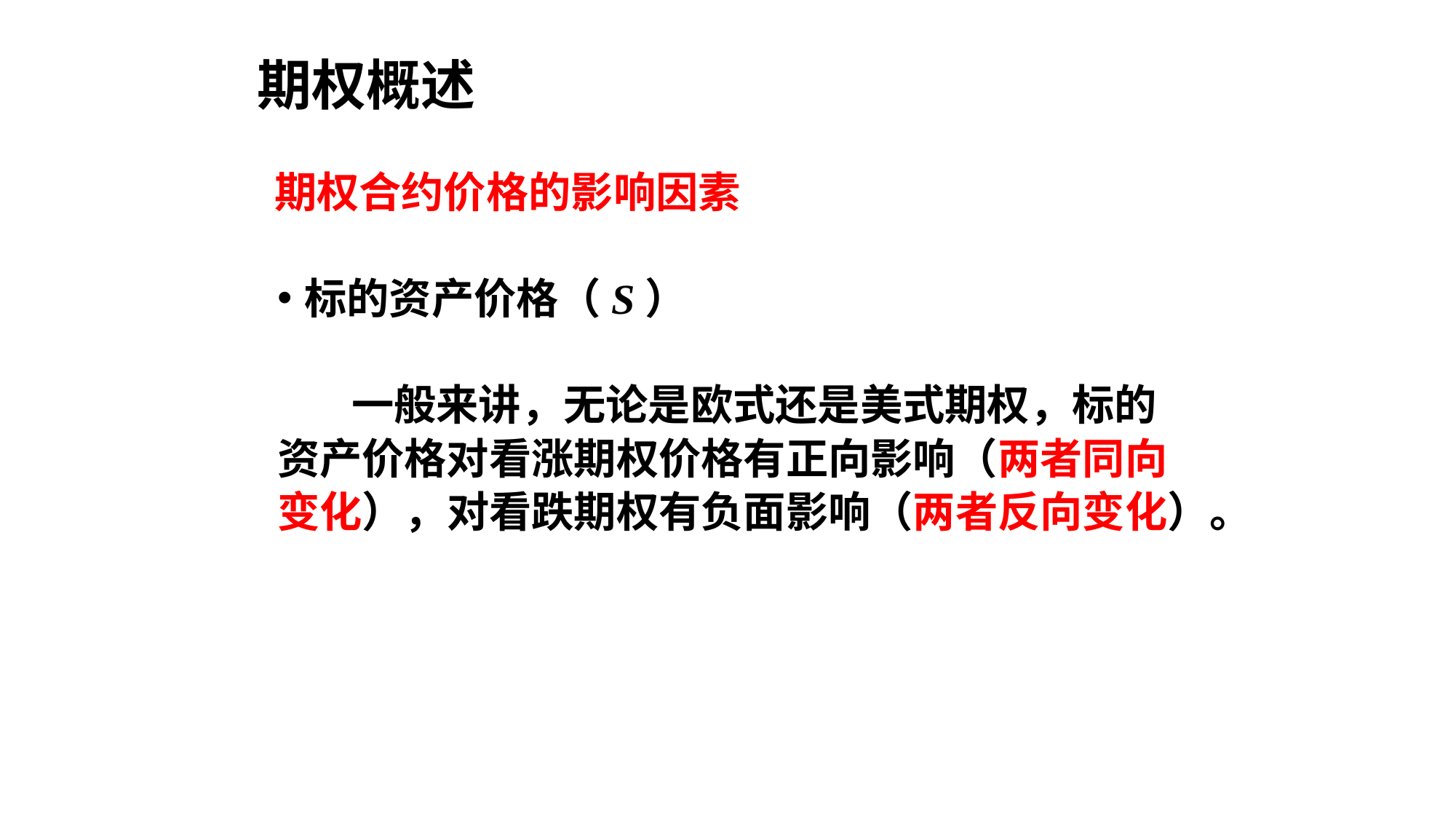

# 期权概述
期权合约价格的影响因素
标的资产价格（S）

        一般来讲，无论是欧式还是美式期权，标的
资产价格对看涨期权价格有正向影响（两者同向
变化），对看跌期权有负面影响（两者反向变化）。